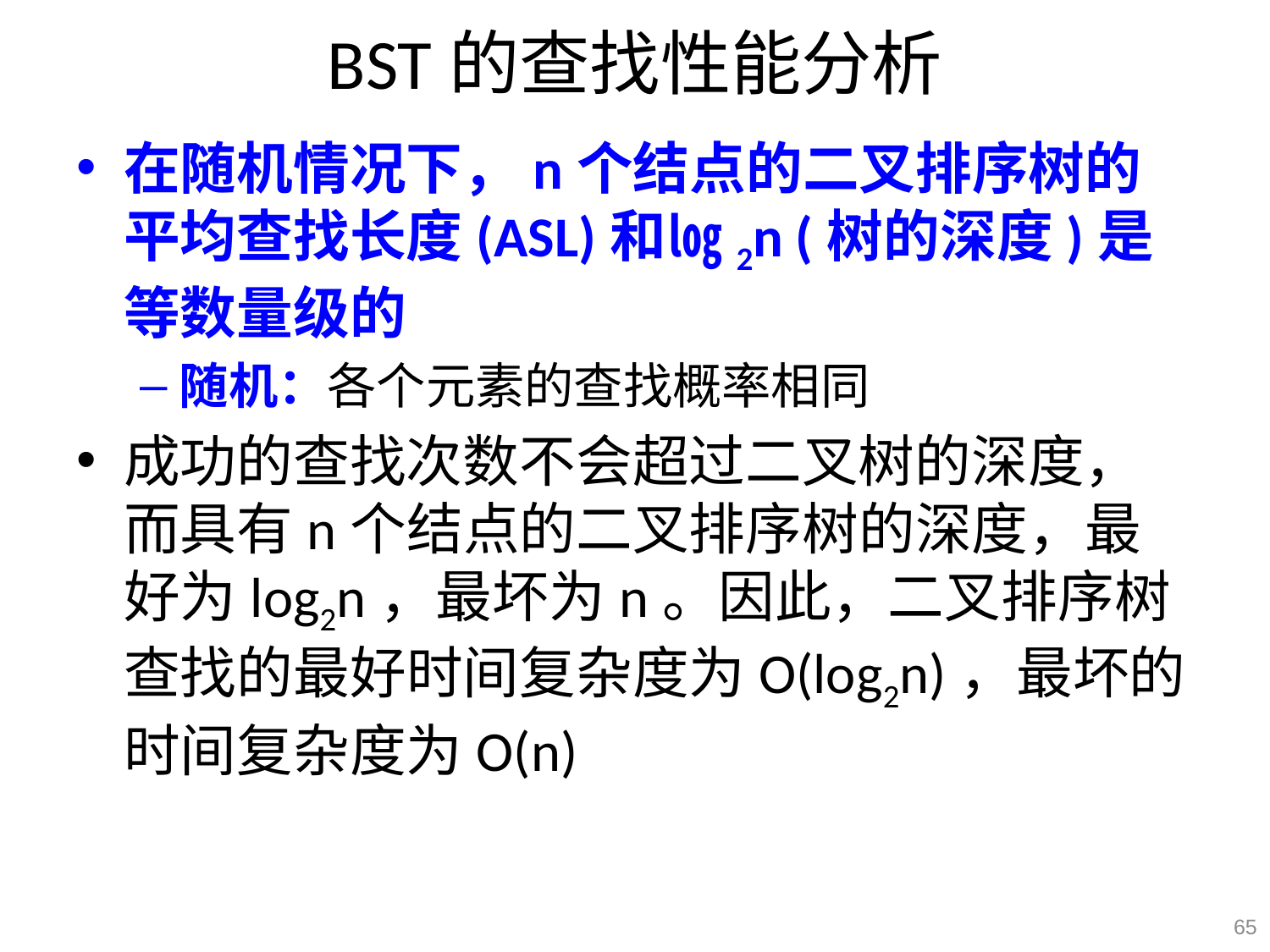

# BST的查找性能分析
在随机情况下，n个结点的二叉排序树的平均查找长度(ASL)和㏒2n (树的深度)是等数量级的
随机：各个元素的查找概率相同
成功的查找次数不会超过二叉树的深度，而具有n个结点的二叉排序树的深度，最好为log2n，最坏为n。因此，二叉排序树查找的最好时间复杂度为O(log2n)，最坏的时间复杂度为O(n)

65